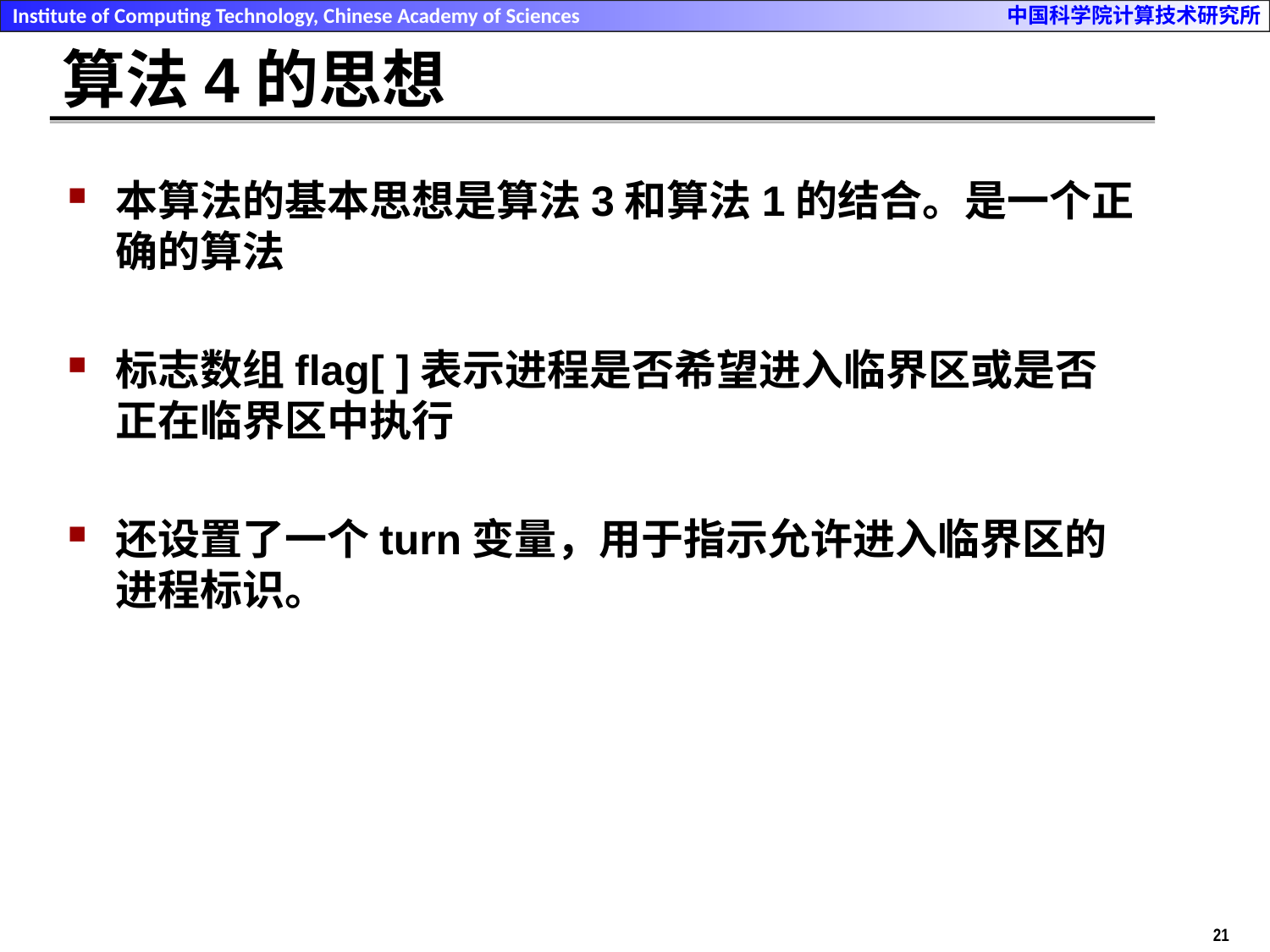

# 算法4的思想
本算法的基本思想是算法3和算法1的结合。是一个正确的算法

标志数组flag[ ]表示进程是否希望进入临界区或是否正在临界区中执行

还设置了一个turn变量，用于指示允许进入临界区的进程标识。